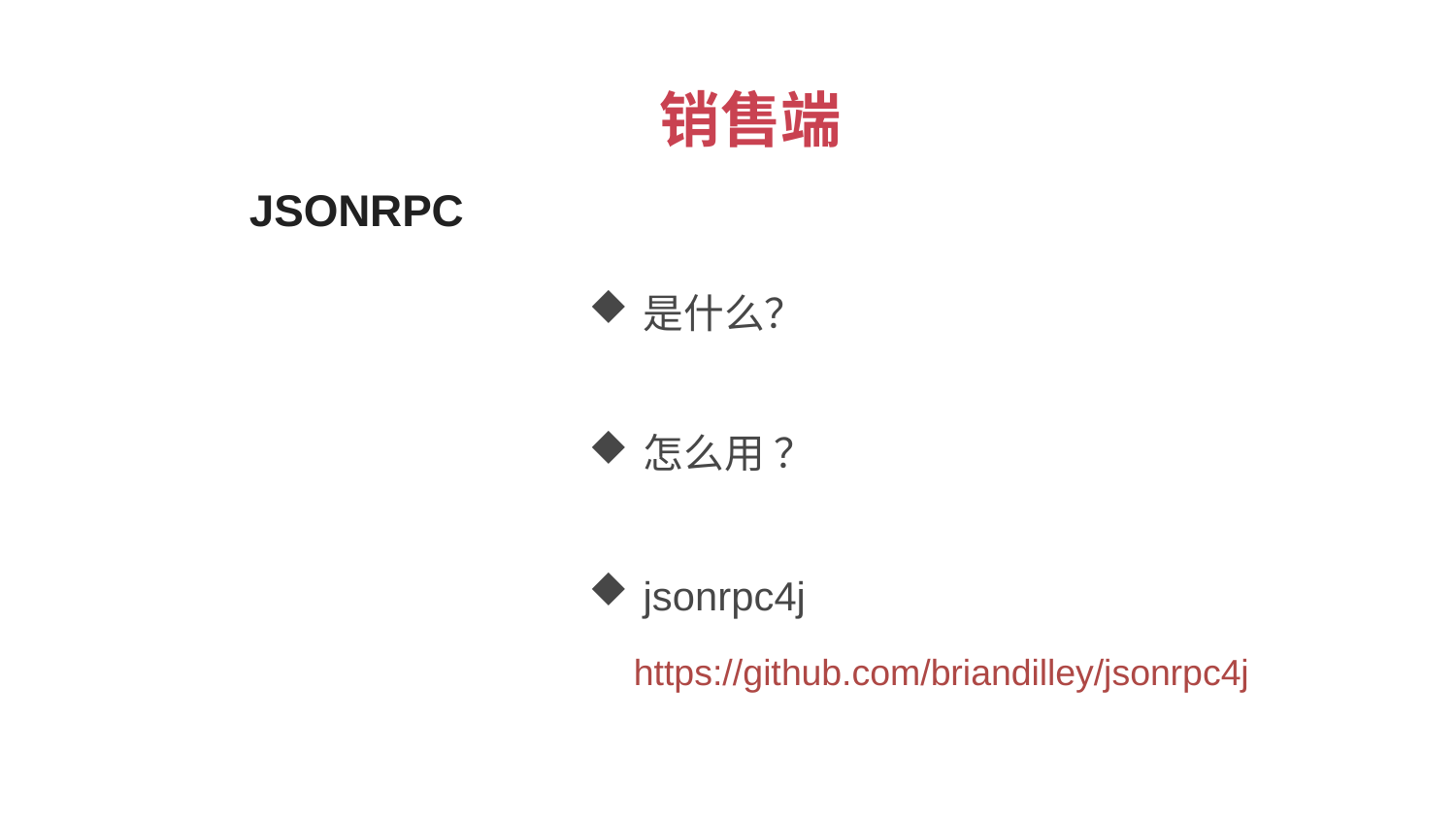

销售端
JSONRPC
是什么？
怎么用 ？
jsonrpc4j
https://github.com/briandilley/jsonrpc4j